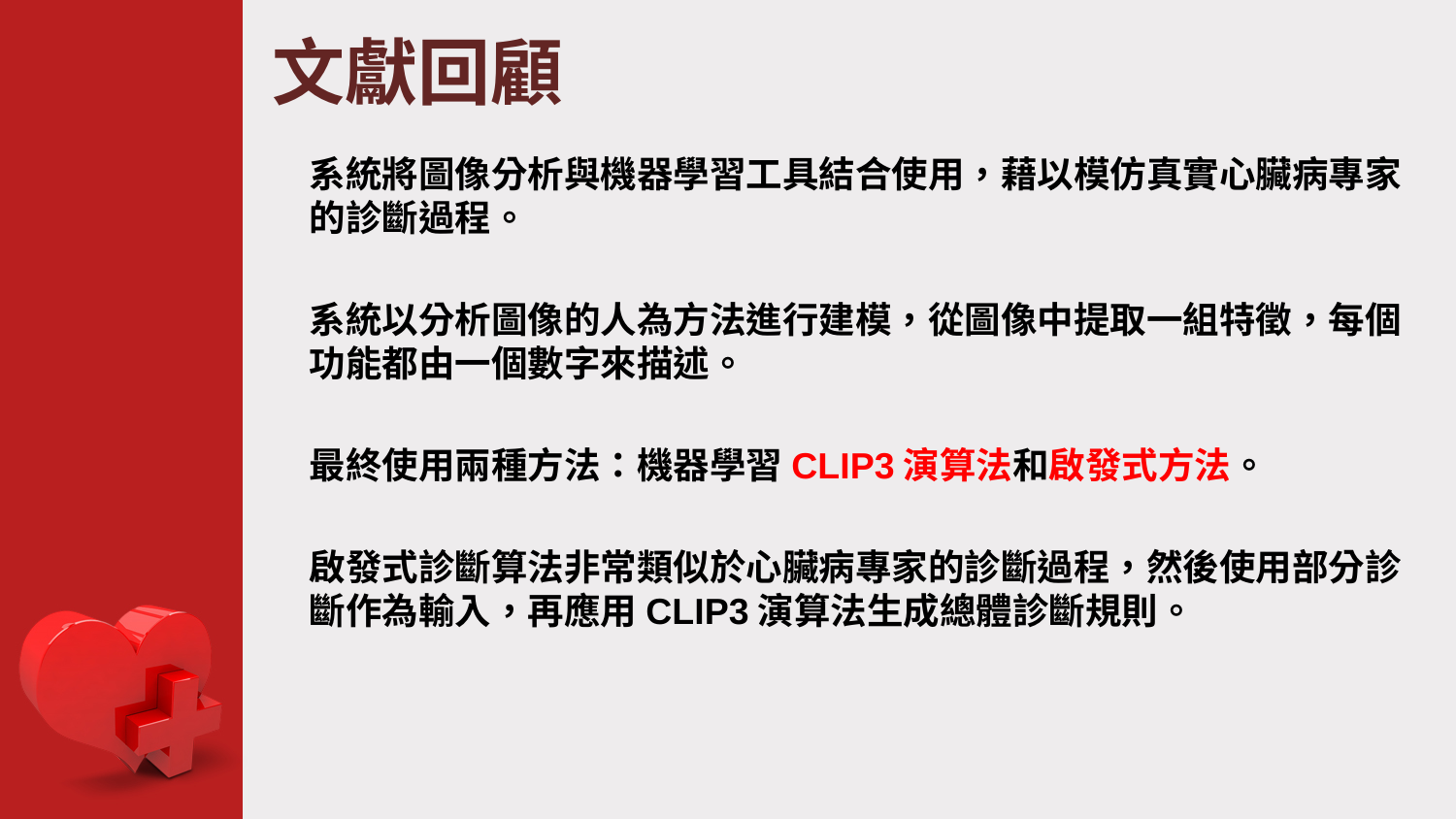

# 文獻回顧
系統將圖像分析與機器學習工具結合使用，藉以模仿真實心臟病專家的診斷過程。

系統以分析圖像的人為方法進行建模，從圖像中提取一組特徵，每個功能都由一個數字來描述。

最終使用兩種方法：機器學習CLIP3演算法和啟發式方法。

啟發式診斷算法非常類似於心臟病專家的診斷過程，然後使用部分診斷作為輸入，再應用CLIP3演算法生成總體診斷規則。